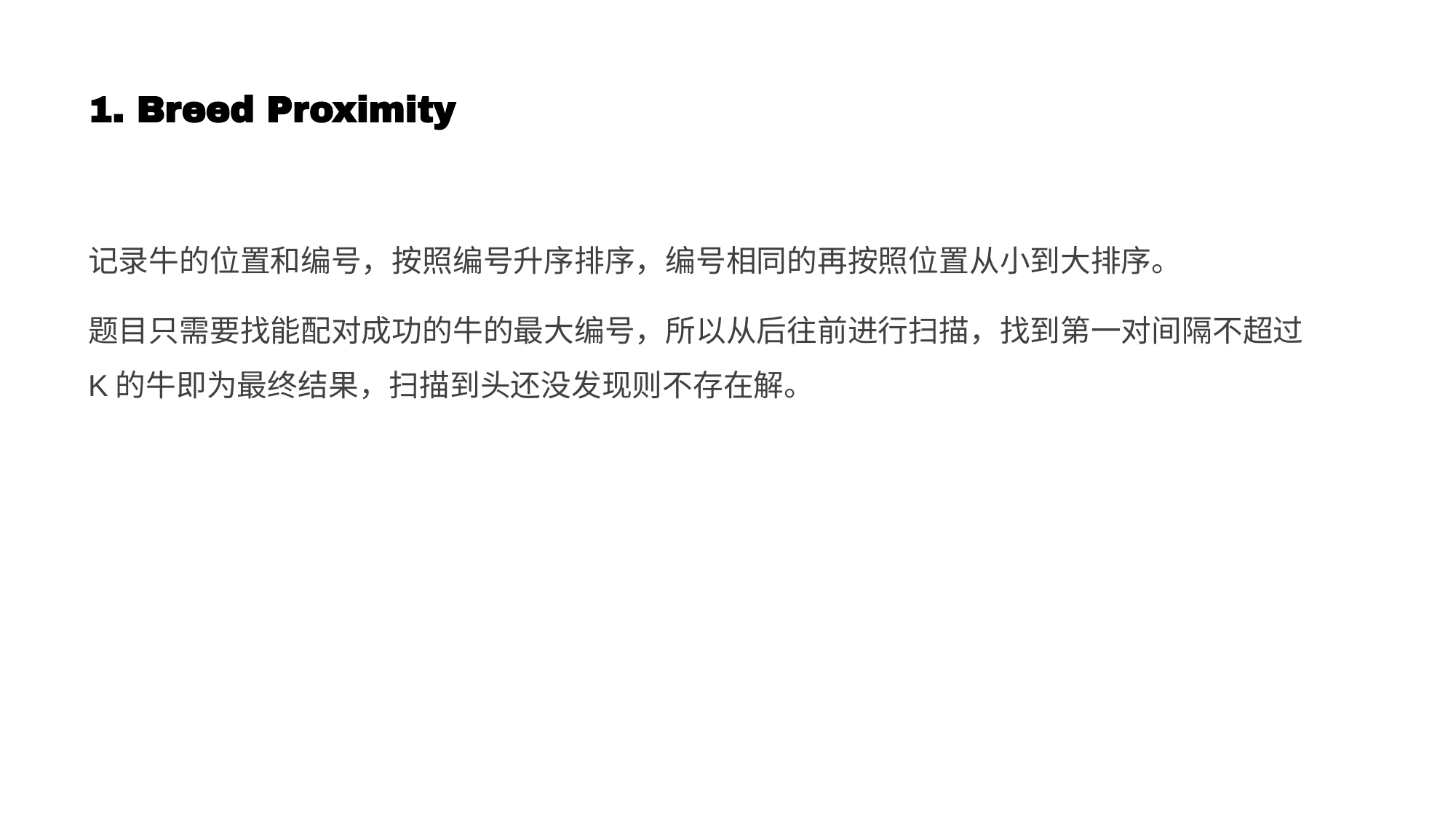

# 1. Breed Proximity
记录牛的位置和编号，按照编号升序排序，编号相同的再按照位置从小到大排序。
题目只需要找能配对成功的牛的最大编号，所以从后往前进行扫描，找到第一对间隔不超过K的牛即为最终结果，扫描到头还没发现则不存在解。